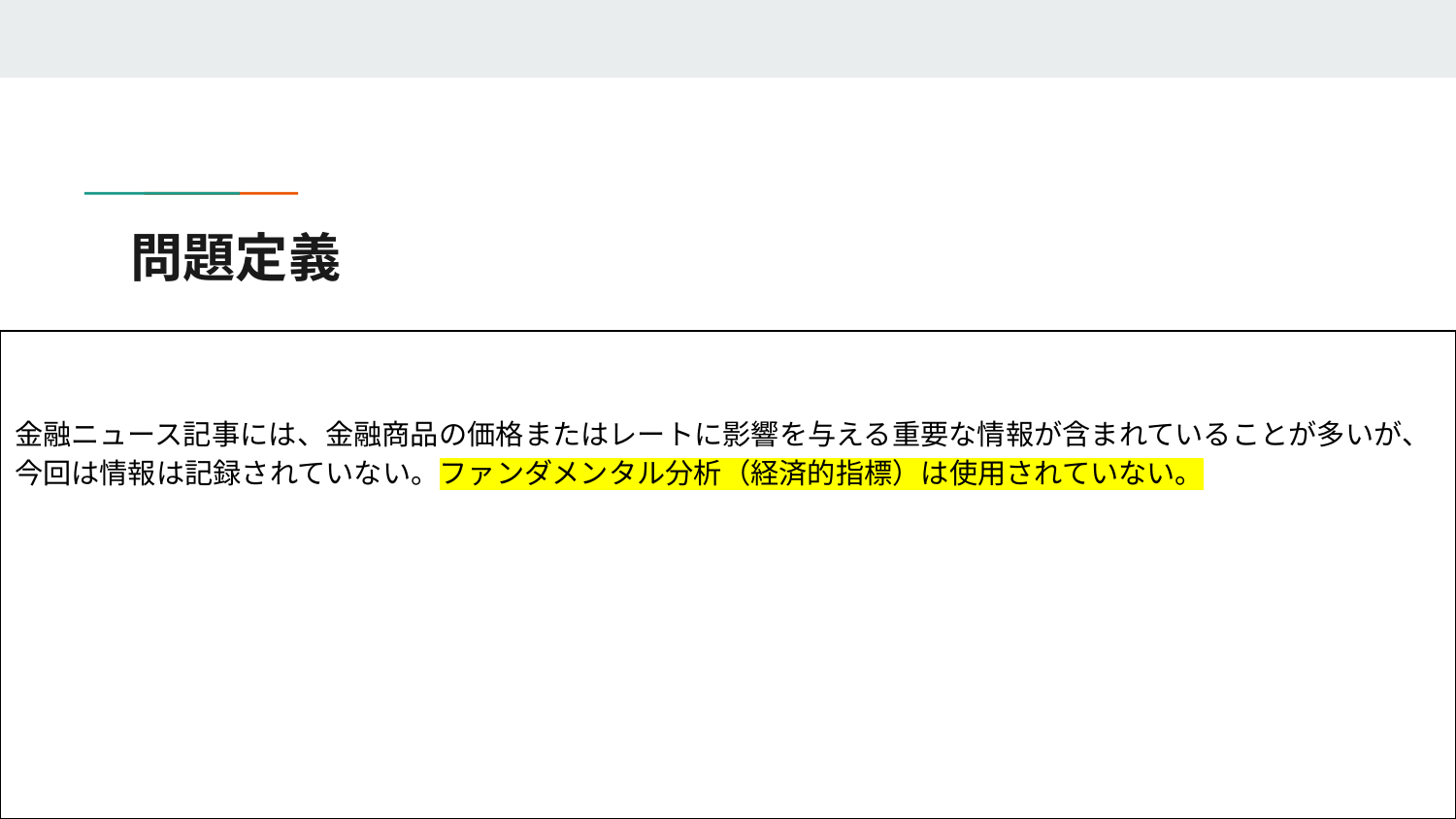

# 問題定義

金融ニュース記事には、金融商品の価格またはレートに影響を与える重要な情報が含まれていることが多いが、今回は情報は記録されていない。ファンダメンタル分析（経済的指標）は使用されていない。